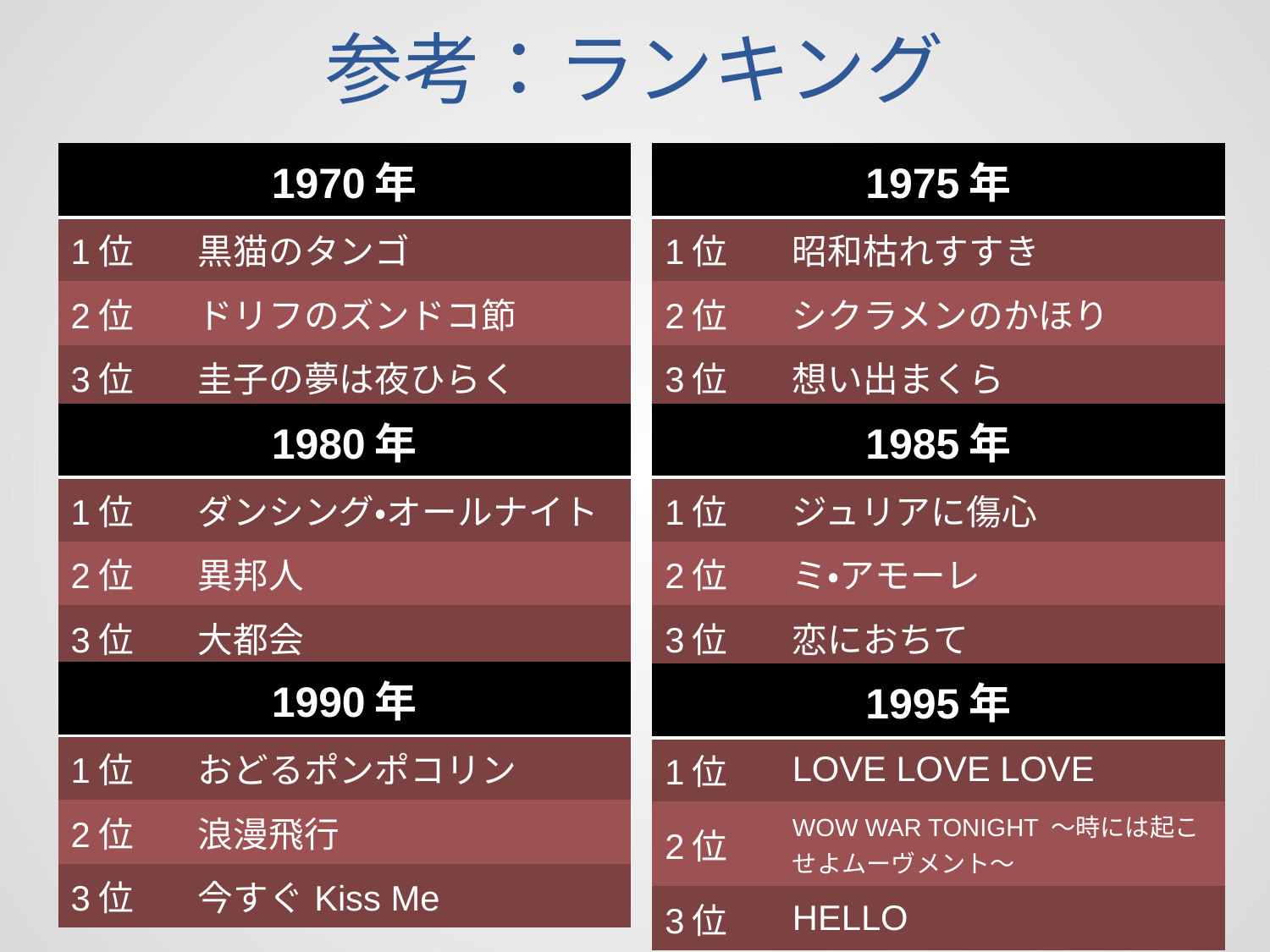

# 参考：ランキング
| 1970年 |  |
| --- | --- |
| 1位 | 黒猫のタンゴ |
| 2位 | ドリフのズンドコ節 |
| 3位 | 圭子の夢は夜ひらく |
| 1975年 |  |
| --- | --- |
| 1位 | 昭和枯れすすき |
| 2位 | シクラメンのかほり |
| 3位 | 想い出まくら |
| 1980年 |  |
| --- | --- |
| 1位 | ダンシング・オールナイト |
| 2位 | 異邦人 |
| 3位 | 大都会 |
| 1985年 |  |
| --- | --- |
| 1位 | ジュリアに傷心 |
| 2位 | ミ・アモーレ |
| 3位 | 恋におちて |
| 1990年 |  |
| --- | --- |
| 1位 | おどるポンポコリン |
| 2位 | 浪漫飛行 |
| 3位 | 今すぐKiss Me |
| 1995年 |  |
| --- | --- |
| 1位 | LOVE LOVE LOVE |
| 2位 | WOW WAR TONIGHT ～時には起こせよムーヴメント～ |
| 3位 | HELLO |